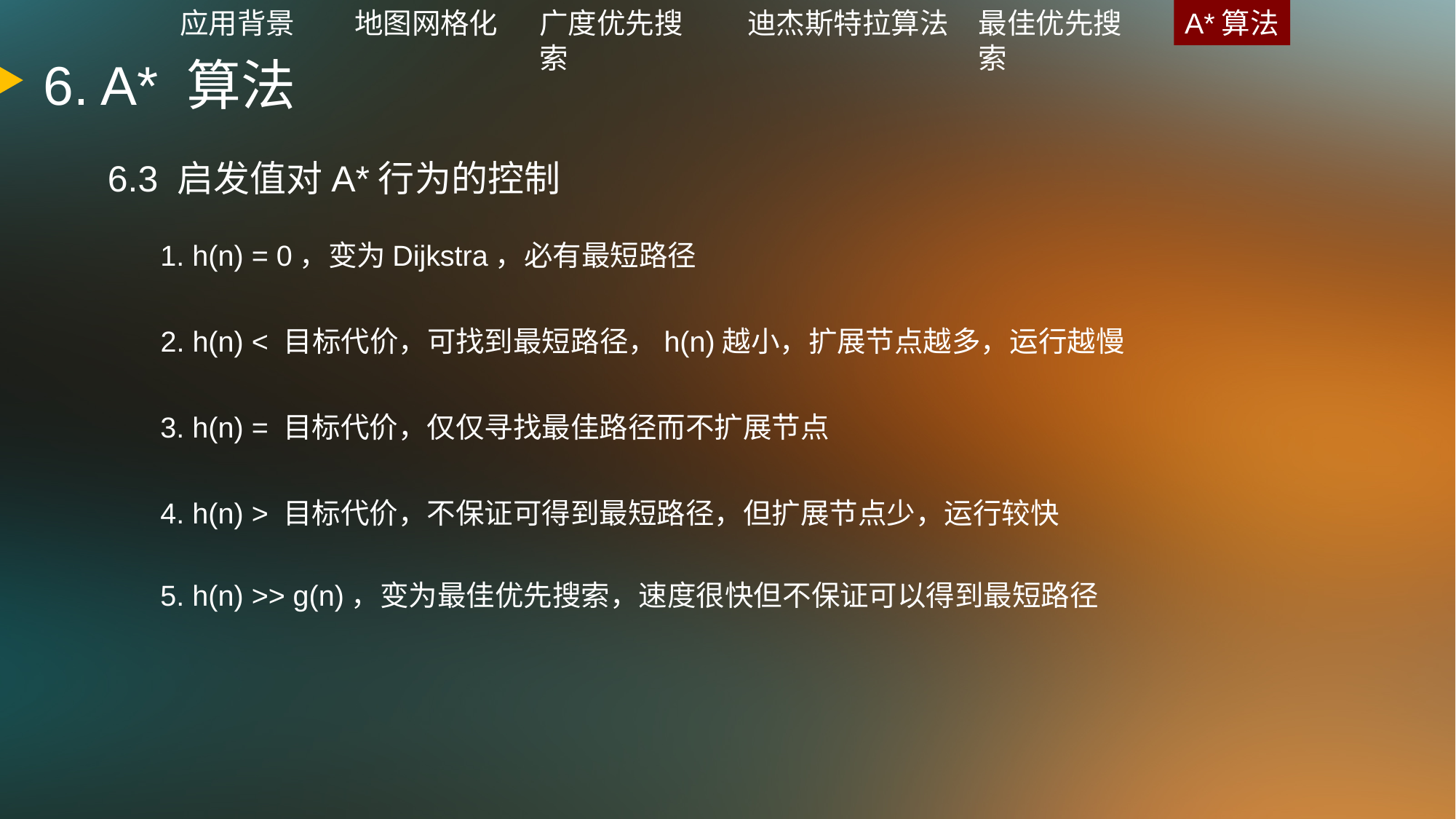

应用背景
地图网格化
广度优先搜索
迪杰斯特拉算法
最佳优先搜索
A*算法
6. A* 算法

6.3 启发值对A*行为的控制
1. h(n) = 0，变为Dijkstra，必有最短路径
2. h(n) < 目标代价，可找到最短路径，h(n)越小，扩展节点越多，运行越慢
3. h(n) = 目标代价，仅仅寻找最佳路径而不扩展节点
4. h(n) > 目标代价，不保证可得到最短路径，但扩展节点少，运行较快
5. h(n) >> g(n)，变为最佳优先搜索，速度很快但不保证可以得到最短路径